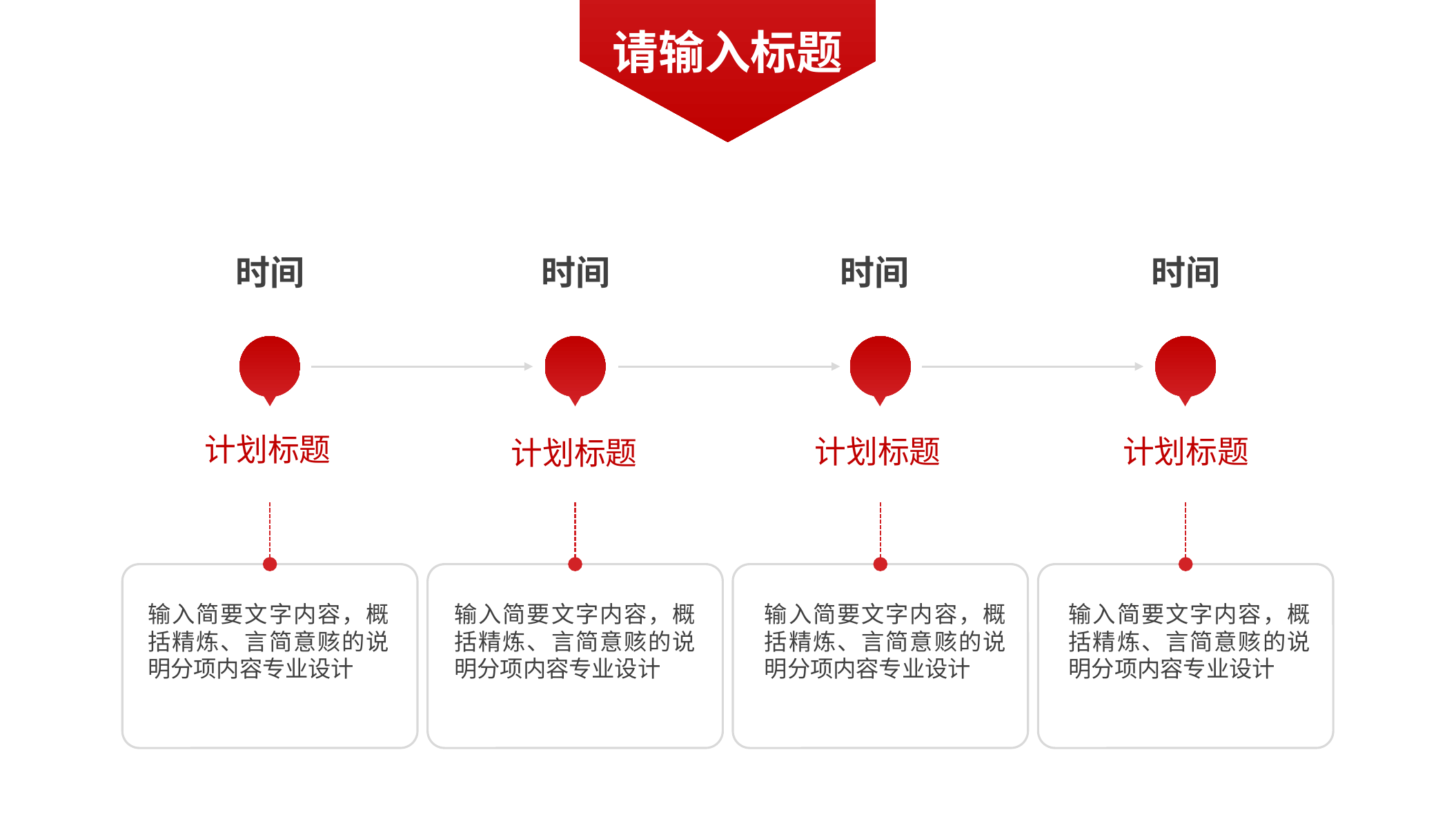

请输入标题
时间
时间
时间
时间

计划标题
计划标题
计划标题
计划标题

输入简要文字内容，概括精炼、言简意赅的说明分项内容专业设计
输入简要文字内容，概括精炼、言简意赅的说明分项内容专业设计
输入简要文字内容，概括精炼、言简意赅的说明分项内容专业设计
输入简要文字内容，概括精炼、言简意赅的说明分项内容专业设计